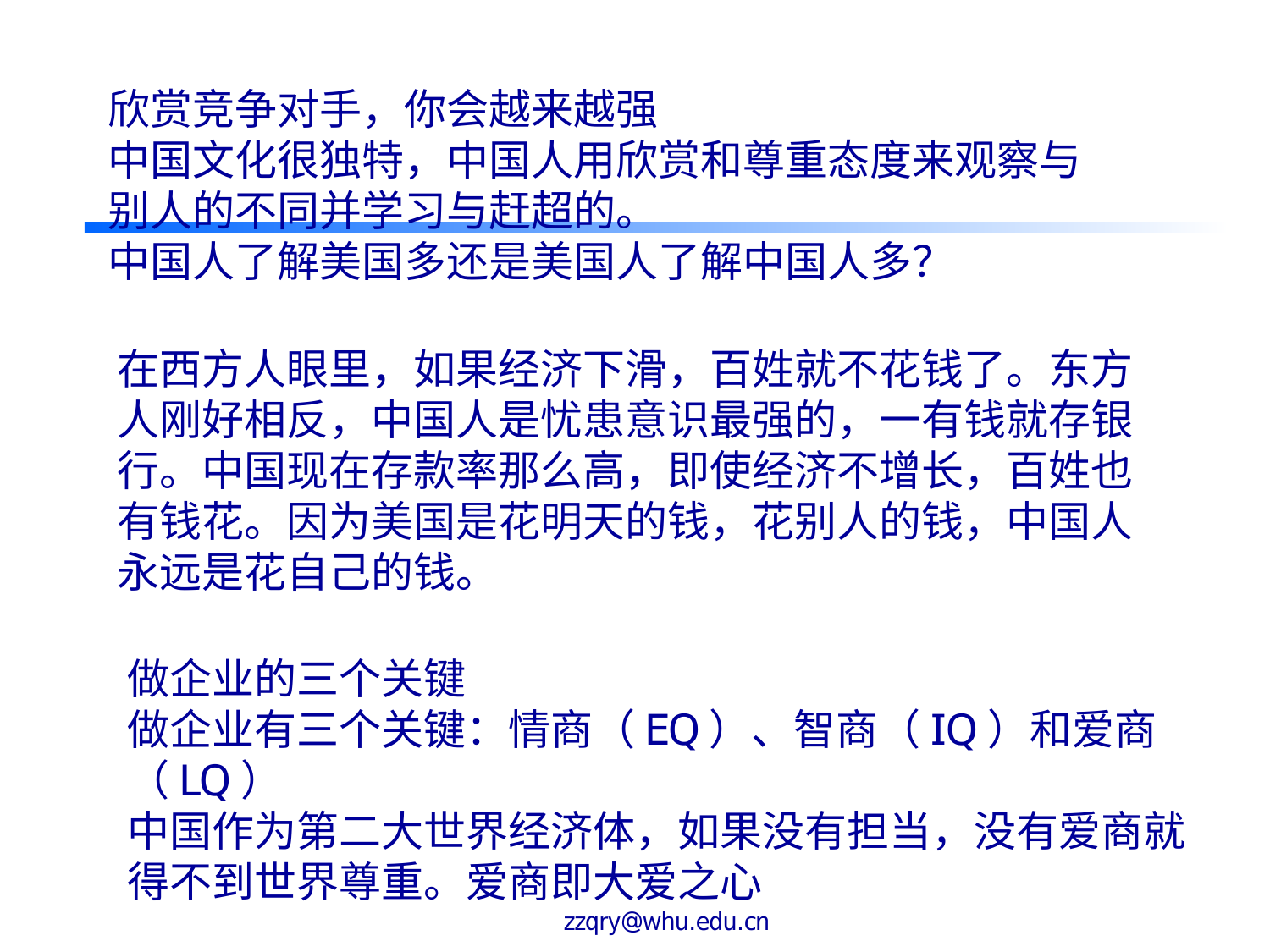

欣赏竞争对手，你会越来越强
中国文化很独特，中国人用欣赏和尊重态度来观察与别人的不同并学习与赶超的。
中国人了解美国多还是美国人了解中国人多？
在西方人眼里，如果经济下滑，百姓就不花钱了。东方人刚好相反，中国人是忧患意识最强的，一有钱就存银行。中国现在存款率那么高，即使经济不增长，百姓也有钱花。因为美国是花明天的钱，花别人的钱，中国人永远是花自己的钱。
做企业的三个关键
做企业有三个关键：情商（EQ）、智商（IQ）和爱商（LQ）
中国作为第二大世界经济体，如果没有担当，没有爱商就得不到世界尊重。爱商即大爱之心

zzqry@whu.edu.cn